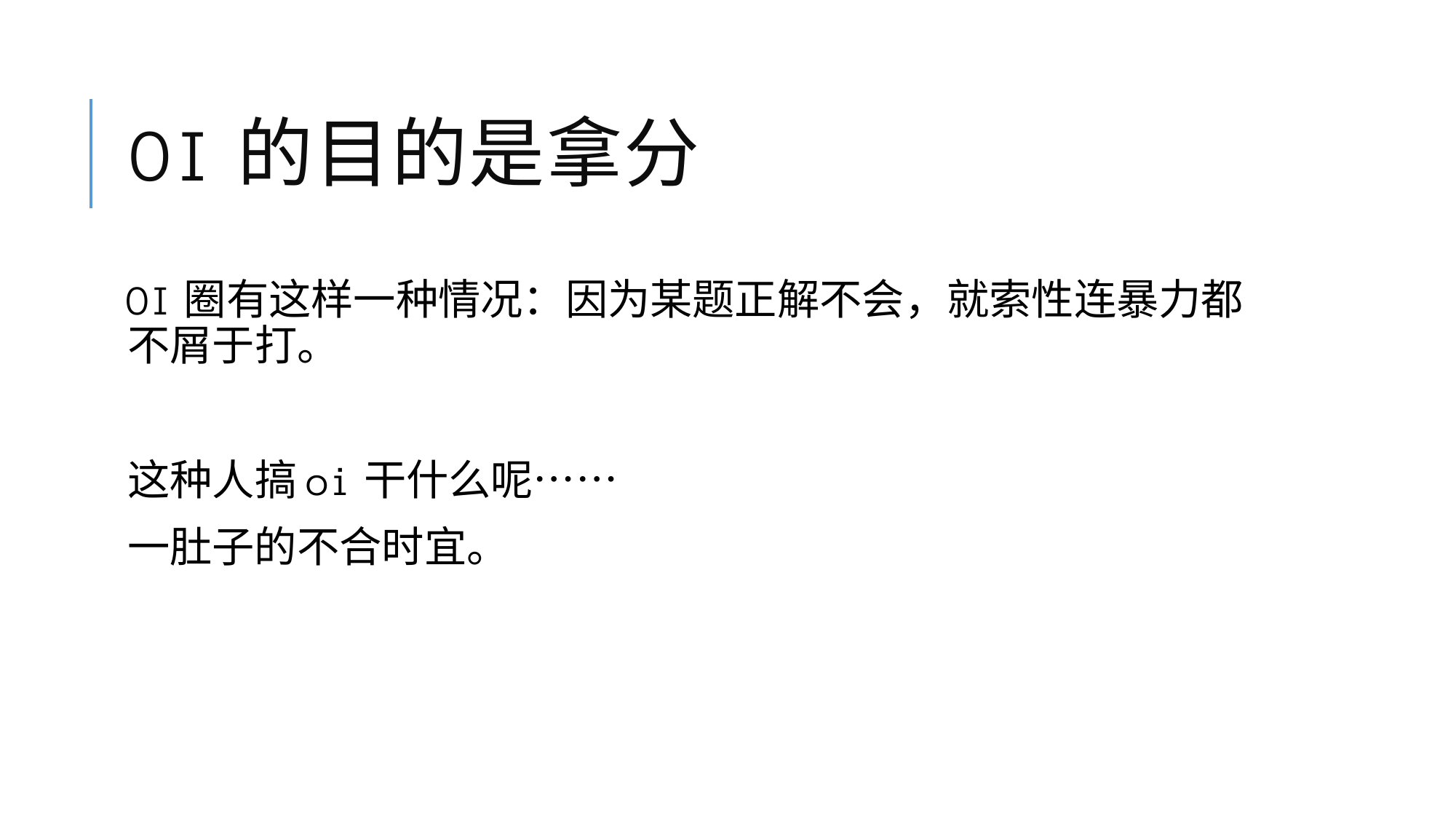

# Oi的目的是拿分
OI圈有这样一种情况：因为某题正解不会，就索性连暴力都不屑于打。

这种人搞oi干什么呢……
一肚子的不合时宜。